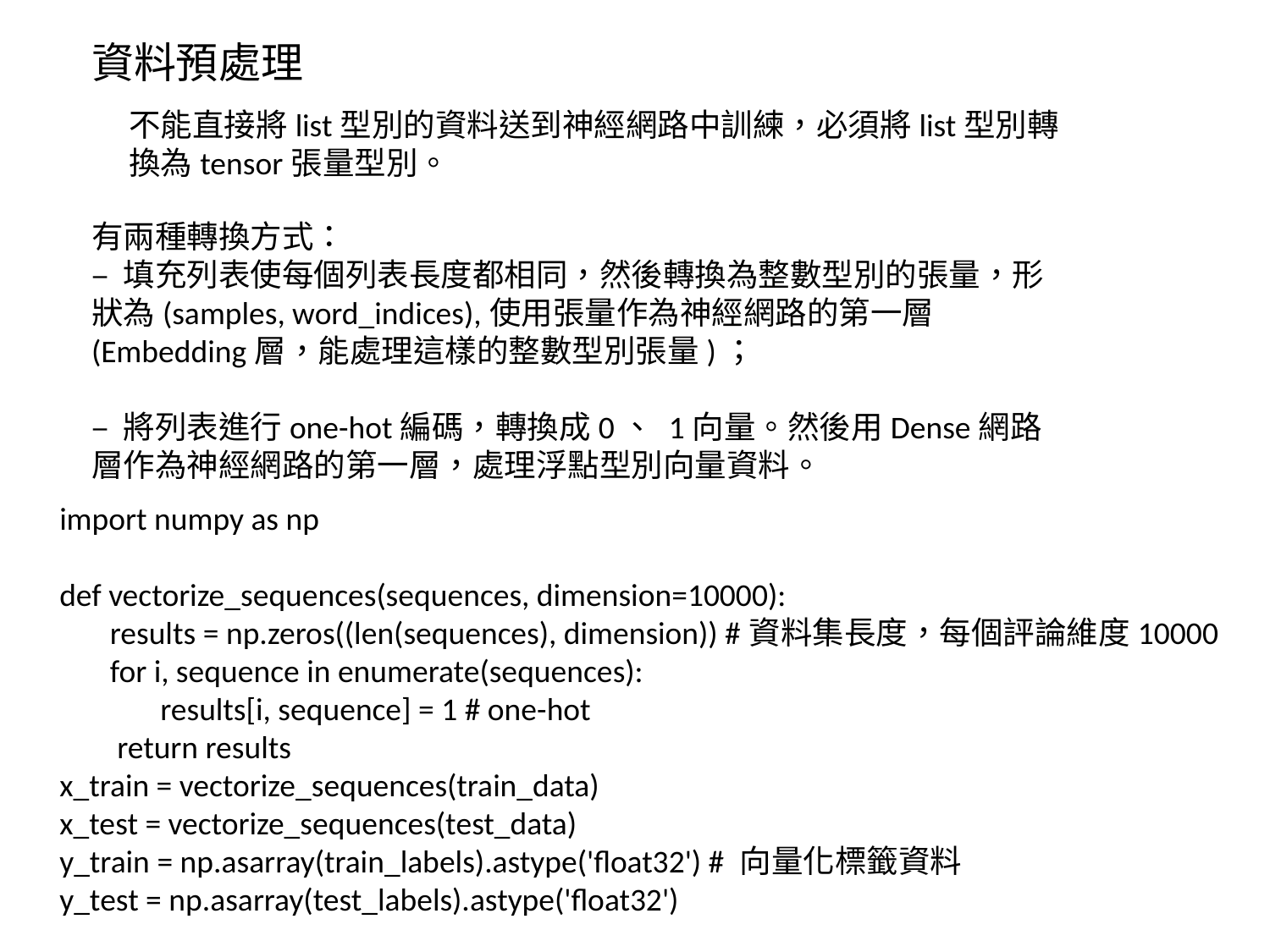

資料預處理
不能直接將list型別的資料送到神經網路中訓練，必須將list型別轉換為tensor張量型別。
有兩種轉換方式：
– 填充列表使每個列表長度都相同，然後轉換為整數型別的張量，形狀為(samples, word_indices),使用張量作為神經網路的第一層(Embedding層，能處理這樣的整數型別張量)；

– 將列表進行one-hot編碼，轉換成0、 1向量。然後用Dense網路層作為神經網路的第一層，處理浮點型別向量資料。
import numpy as np

def vectorize_sequences(sequences, dimension=10000):
       results = np.zeros((len(sequences), dimension)) #資料集長度，每個評論維度10000
       for i, sequence in enumerate(sequences):
              results[i, sequence] = 1 # one-hot
        return results
x_train = vectorize_sequences(train_data)
x_test = vectorize_sequences(test_data)
y_train = np.asarray(train_labels).astype('float32') # 向量化標籤資料
y_test = np.asarray(test_labels).astype('float32')